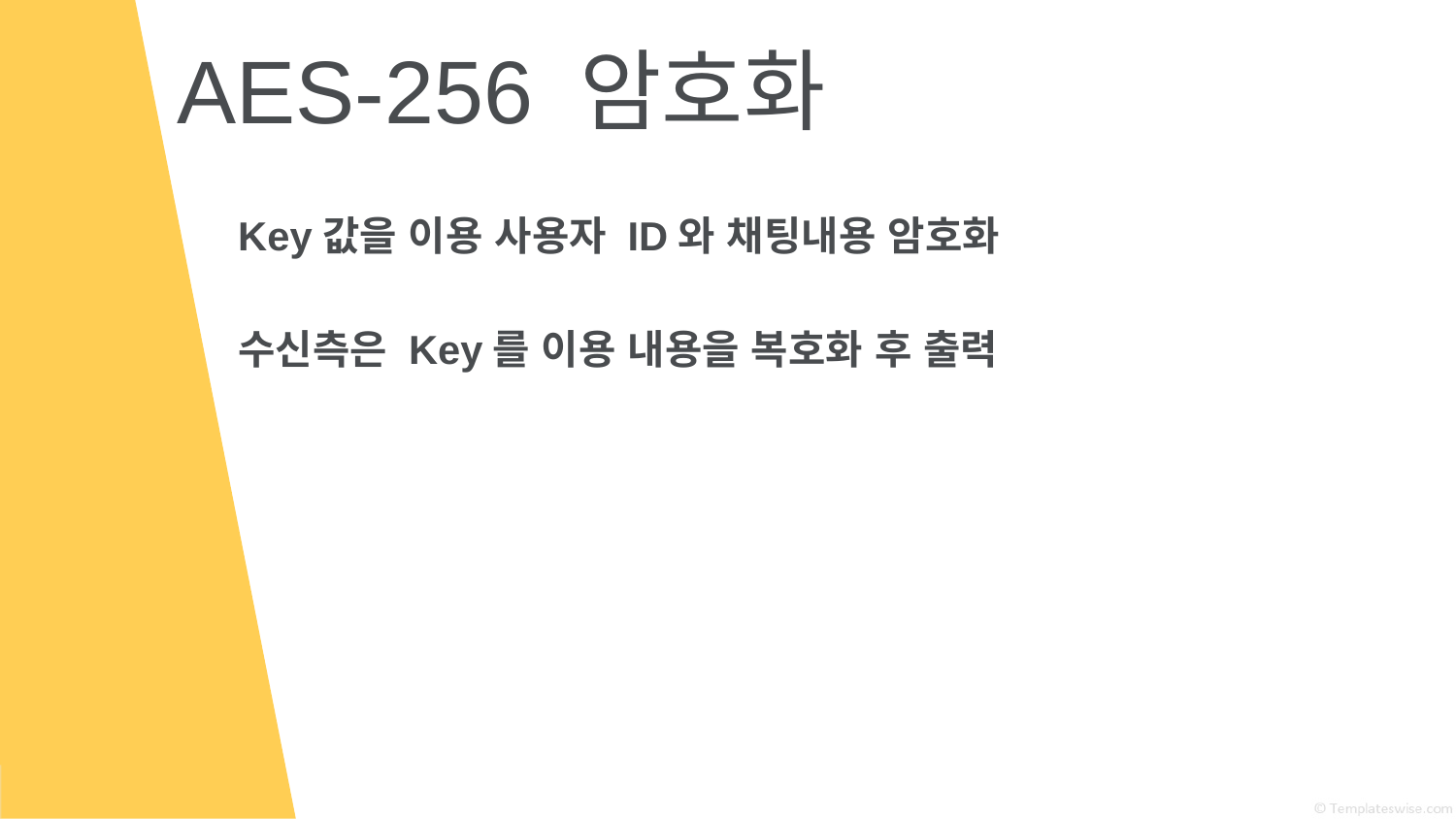

AES-256 암호화
Key값을 이용 사용자 ID와 채팅내용 암호화

수신측은 Key를 이용 내용을 복호화 후 출력